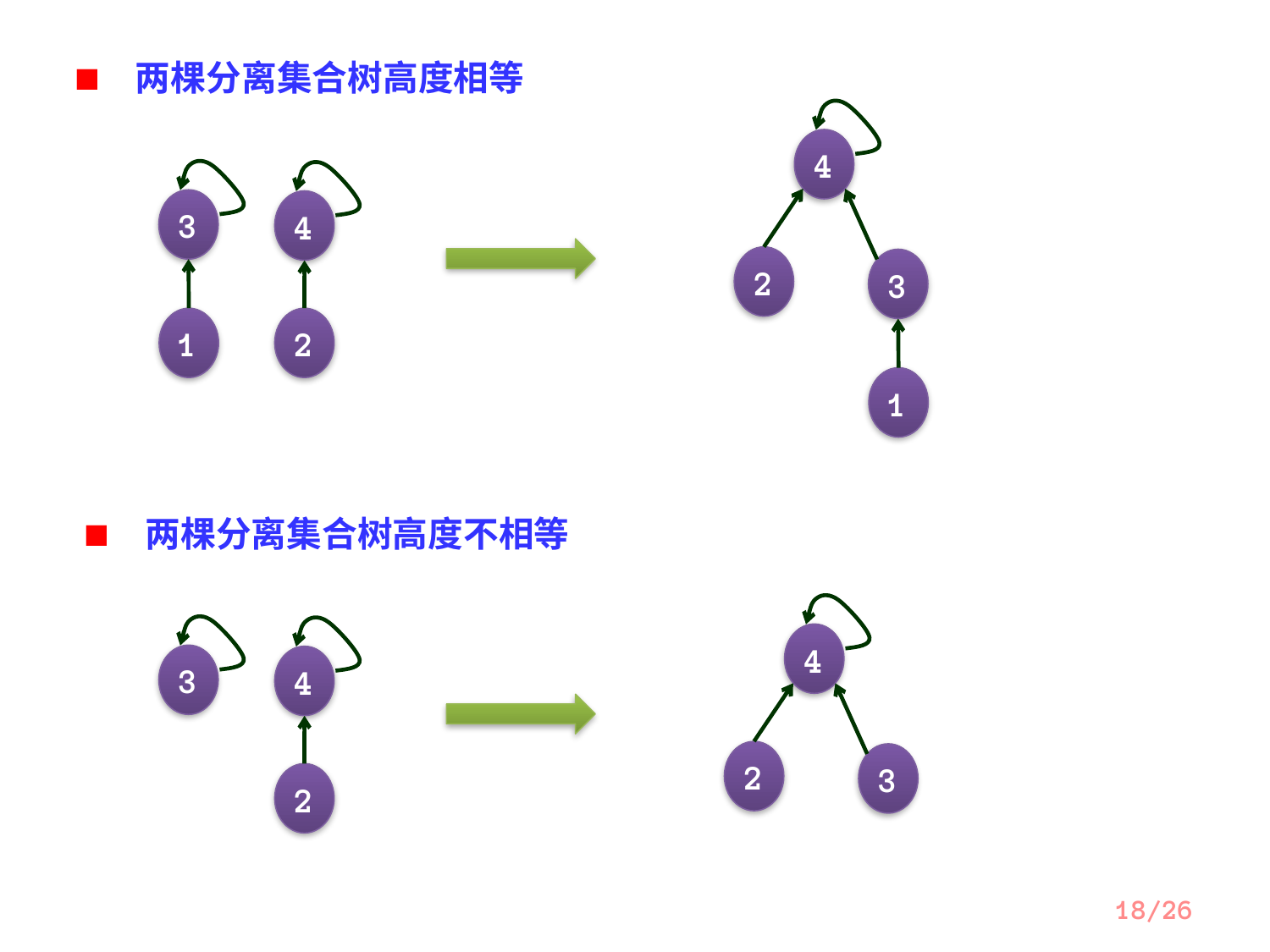

两棵分离集合树高度相等

4
2
3
1

3

4

1
2
两棵分离集合树高度不相等

4
2
3

3

4

2
18/26